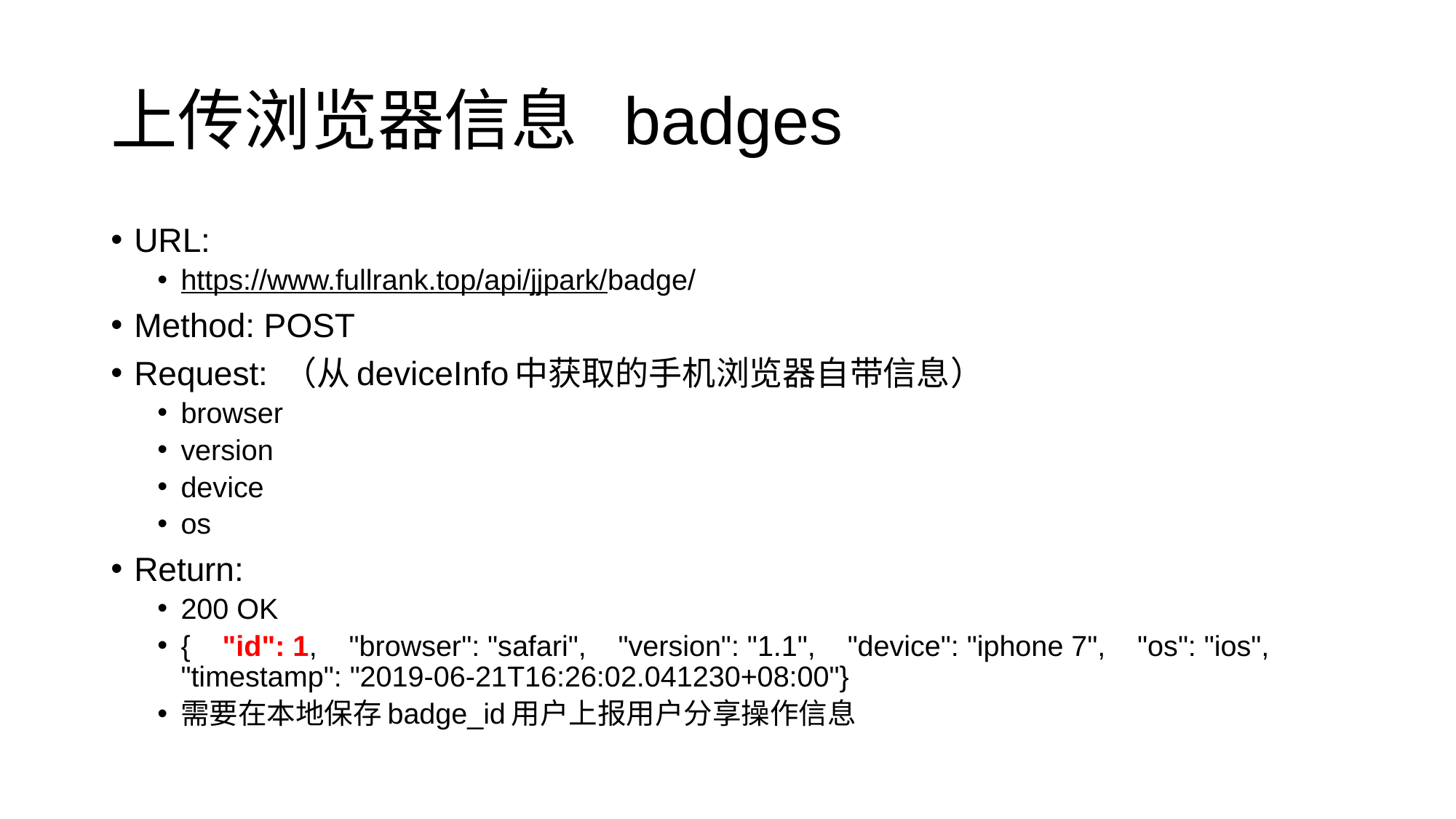

# 上传浏览器信息  badges
URL:
https://www.fullrank.top/api/jjpark/badge/
Method: POST
Request: （从deviceInfo中获取的手机浏览器自带信息）
browser
version
device
os
Return:
200 OK
{    "id": 1,    "browser": "safari",    "version": "1.1",    "device": "iphone 7",    "os": "ios",    "timestamp": "2019-06-21T16:26:02.041230+08:00"}
需要在本地保存badge_id用户上报用户分享操作信息